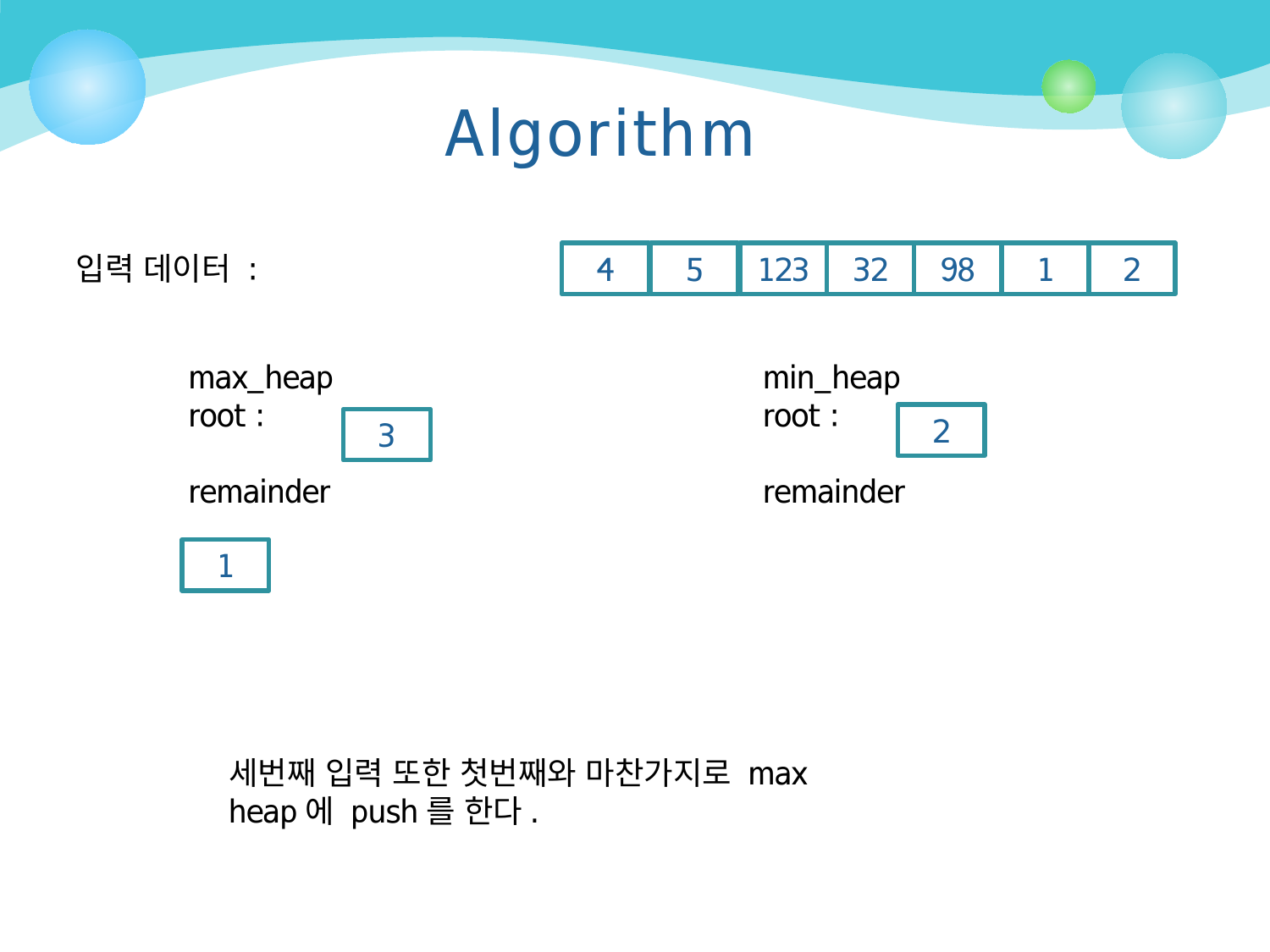

# Algorithm
입력 데이터 :
4
5
123
32
98
1
2
min_heap
root :

remainder
max_heap
root :

remainder
2
3
1
세번째 입력 또한 첫번째와 마찬가지로 max heap에 push를 한다.